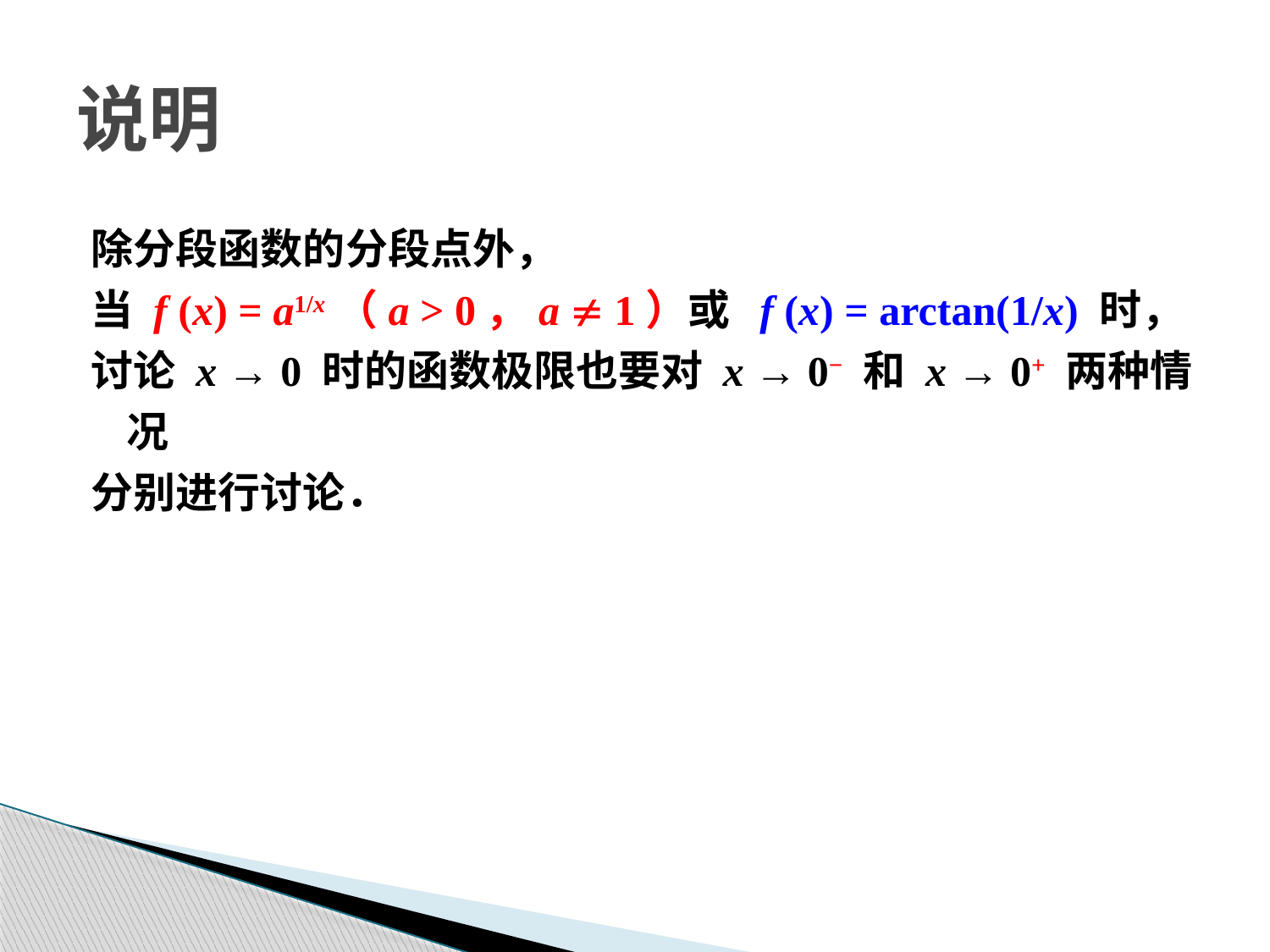

# 说明
除分段函数的分段点外，
当 f (x) = a1/x（a > 0，a ≠ 1）或  f (x) = arctan(1/x) 时，
讨论 x → 0 时的函数极限也要对 x → 0− 和 x → 0+ 两种情况
分别进行讨论．